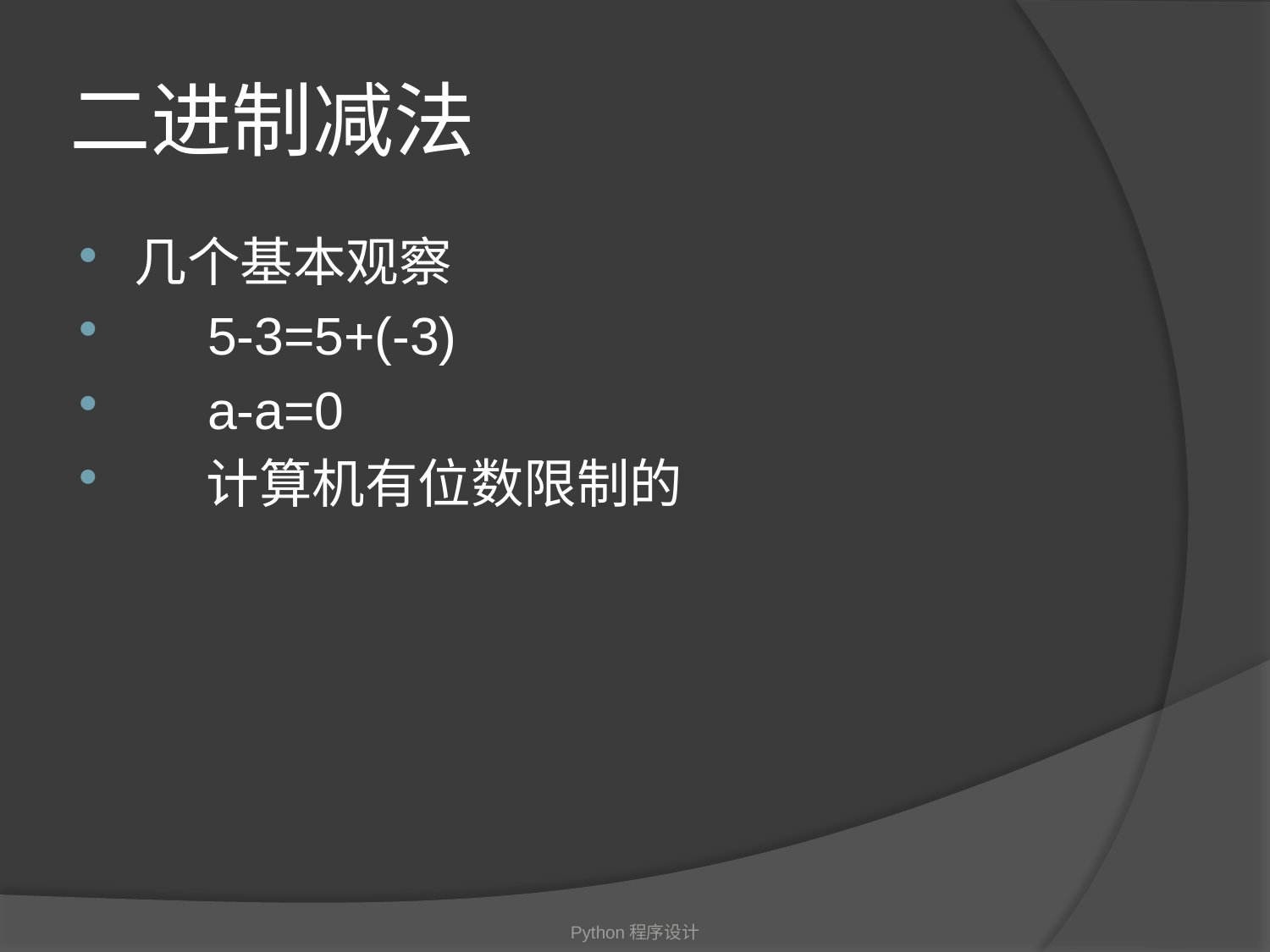

# 二进制减法
几个基本观察
     5-3=5+(-3)
     a-a=0
     计算机有位数限制的
Python程序设计
11